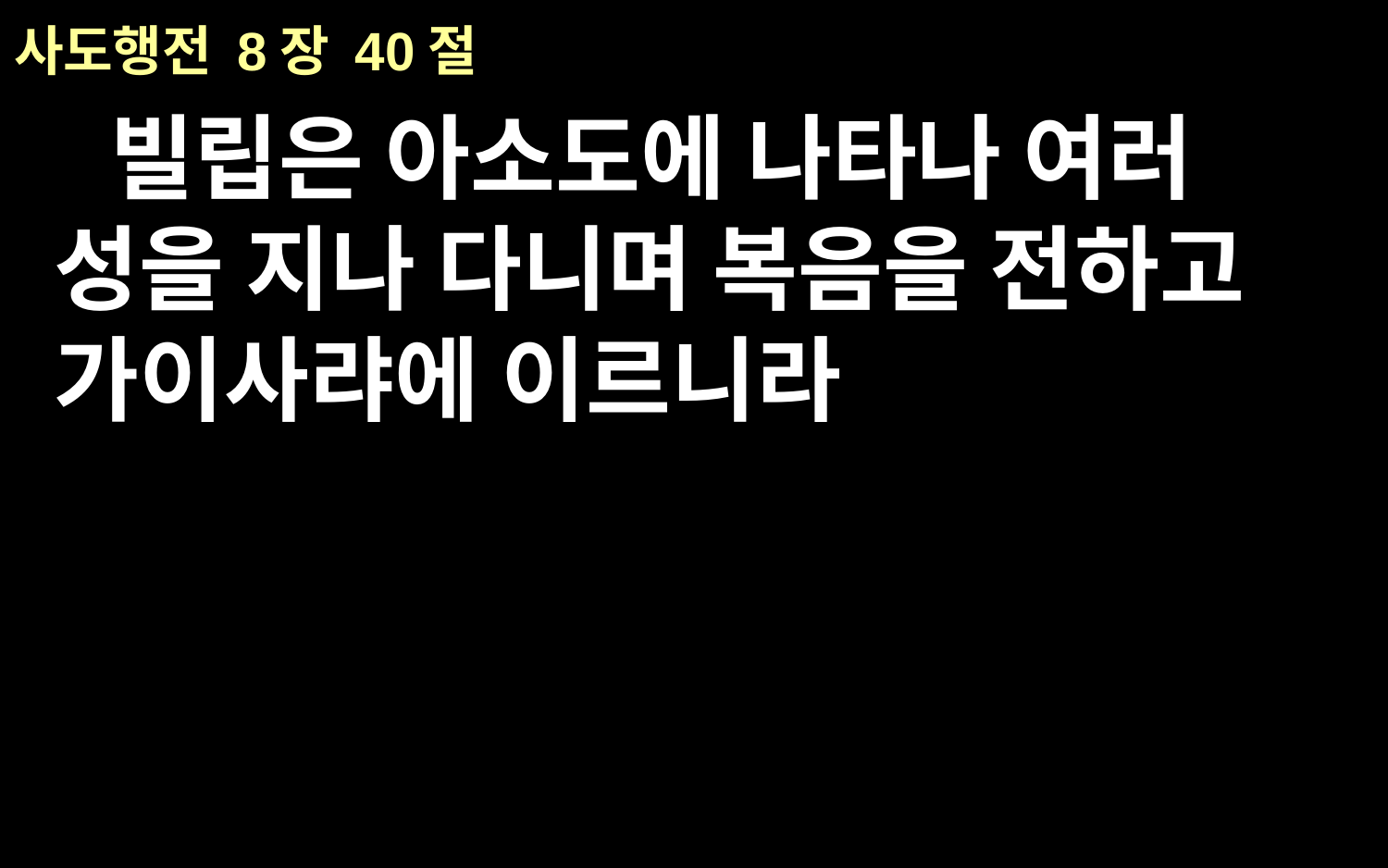

# 사도행전 8장 40절
빌립은 아소도에 나타나 여러 성을 지나 다니며 복음을 전하고 가이사랴에 이르니라